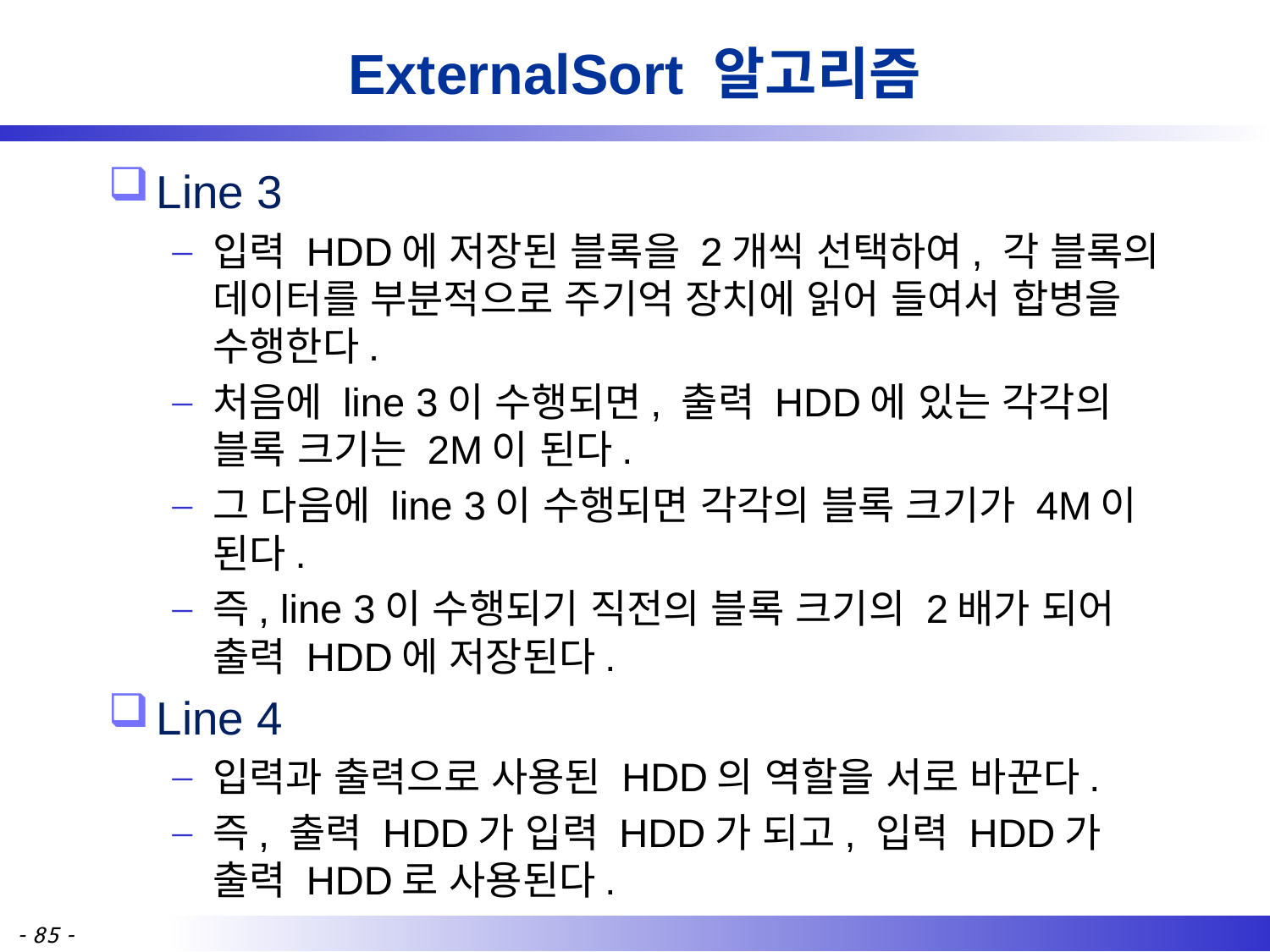

# ExternalSort 알고리즘
Line 3
입력 HDD에 저장된 블록을 2개씩 선택하여, 각 블록의 데이터를 부분적으로 주기억 장치에 읽어 들여서 합병을 수행한다.
처음에 line 3이 수행되면, 출력 HDD에 있는 각각의 블록 크기는 2M이 된다.
그 다음에 line 3이 수행되면 각각의 블록 크기가 4M이 된다.
즉, line 3이 수행되기 직전의 블록 크기의 2배가 되어 출력 HDD에 저장된다.
Line 4
입력과 출력으로 사용된 HDD의 역할을 서로 바꾼다.
즉, 출력 HDD가 입력 HDD가 되고, 입력 HDD가 출력 HDD로 사용된다.
- 85 -